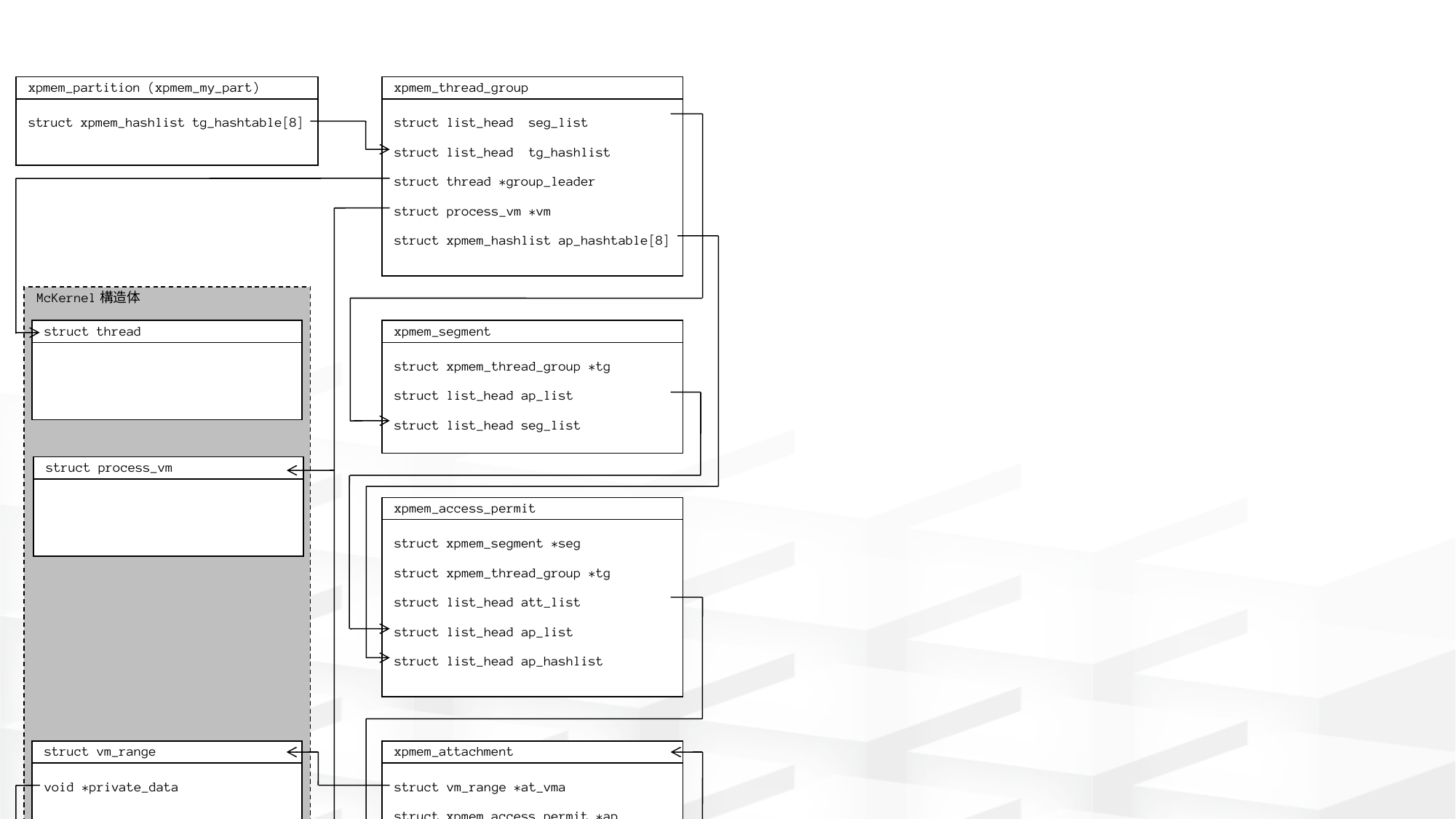

xpmem_partition (xpmem_my_part)
xpmem_thread_group
struct xpmem_hashlist tg_hashtable[8]
struct list_head  seg_list
struct list_head  tg_hashlist
struct thread *group_leader
struct process_vm *vm
struct xpmem_hashlist ap_hashtable[8]

McKernel構造体

struct thread
xpmem_segment

struct xpmem_thread_group *tg
struct list_head ap_list
struct list_head seg_list

xpmem_access_permit
struct xpmem_segment *seg
struct xpmem_thread_group *tg
struct list_head att_list
struct list_head ap_list
struct list_head ap_hashlist

struct vm_range
xpmem_attachment

void *private_data
struct vm_range *at_vma
struct xpmem_access_permit *ap
struct list_head att_list
struct process_vm *vm

struct process_vm